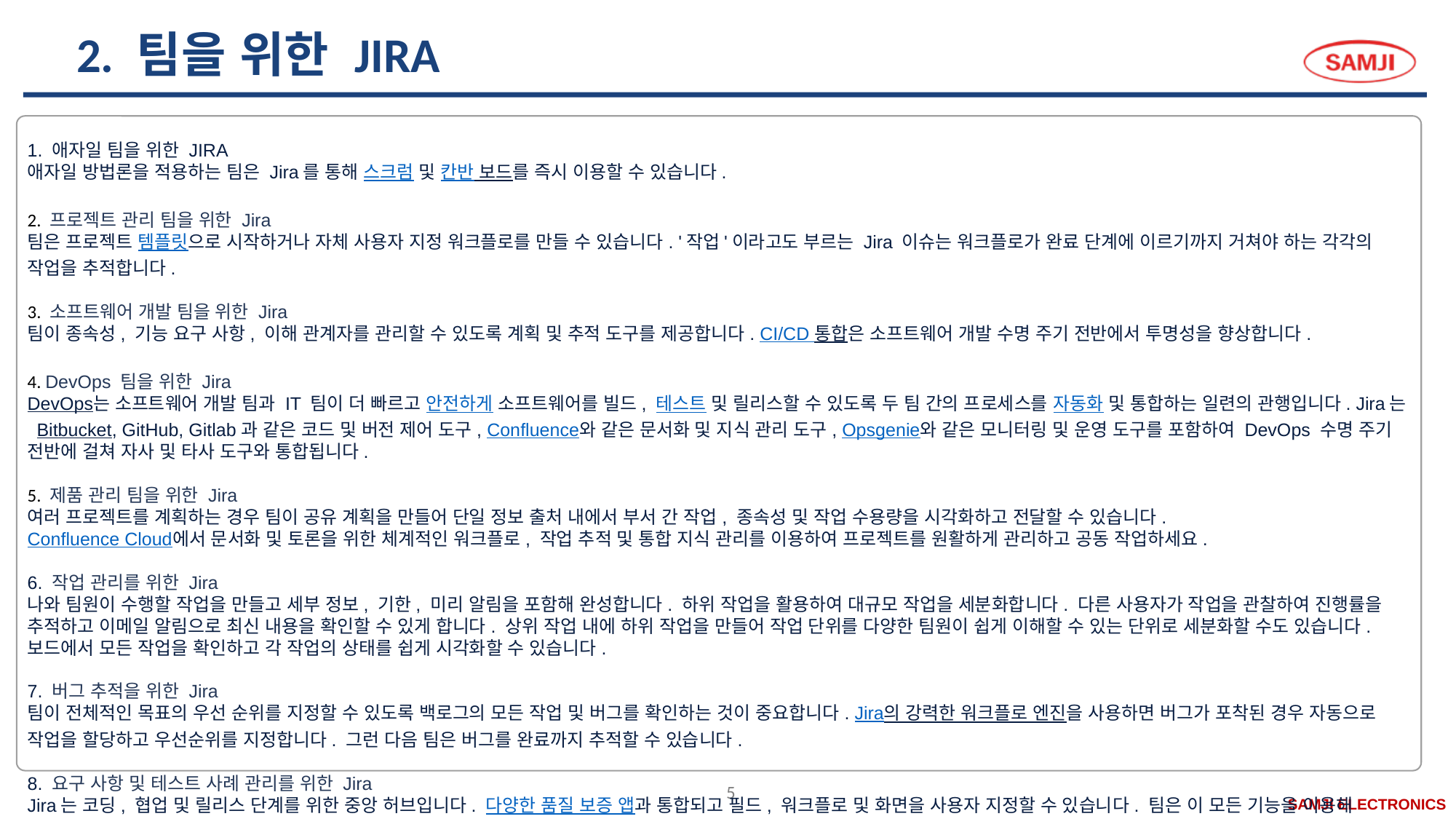

# 2. 팀을 위한 JIRA

1. 애자일 팀을 위한 JIRA
애자일 방법론을 적용하는 팀은 Jira를 통해 스크럼 및 칸반 보드를 즉시 이용할 수 있습니다.

2. 프로젝트 관리 팀을 위한 Jira
팀은 프로젝트 템플릿으로 시작하거나 자체 사용자 지정 워크플로를 만들 수 있습니다. '작업'이라고도 부르는 Jira 이슈는 워크플로가 완료 단계에 이르기까지 거쳐야 하는 각각의 작업을 추적합니다.

3. 소프트웨어 개발 팀을 위한 Jira
팀이 종속성, 기능 요구 사항, 이해 관계자를 관리할 수 있도록 계획 및 추적 도구를 제공합니다. CI/CD 통합은 소프트웨어 개발 수명 주기 전반에서 투명성을 향상합니다.

4. DevOps 팀을 위한 Jira
DevOps는 소프트웨어 개발 팀과 IT 팀이 더 빠르고 안전하게 소프트웨어를 빌드, 테스트 및 릴리스할 수 있도록 두 팀 간의 프로세스를 자동화 및 통합하는 일련의 관행입니다. Jira는 Bitbucket, GitHub, Gitlab과 같은 코드 및 버전 제어 도구, Confluence와 같은 문서화 및 지식 관리 도구, Opsgenie와 같은 모니터링 및 운영 도구를 포함하여 DevOps 수명 주기 전반에 걸쳐 자사 및 타사 도구와 통합됩니다.

5. 제품 관리 팀을 위한 Jira
여러 프로젝트를 계획하는 경우 팀이 공유 계획을 만들어 단일 정보 출처 내에서 부서 간 작업, 종속성 및 작업 수용량을 시각화하고 전달할 수 있습니다.
Confluence Cloud에서 문서화 및 토론을 위한 체계적인 워크플로, 작업 추적 및 통합 지식 관리를 이용하여 프로젝트를 원활하게 관리하고 공동 작업하세요.

6. 작업 관리를 위한 Jira
나와 팀원이 수행할 작업을 만들고 세부 정보, 기한, 미리 알림을 포함해 완성합니다. 하위 작업을 활용하여 대규모 작업을 세분화합니다. 다른 사용자가 작업을 관찰하여 진행률을 추적하고 이메일 알림으로 최신 내용을 확인할 수 있게 합니다. 상위 작업 내에 하위 작업을 만들어 작업 단위를 다양한 팀원이 쉽게 이해할 수 있는 단위로 세분화할 수도 있습니다. 보드에서 모든 작업을 확인하고 각 작업의 상태를 쉽게 시각화할 수 있습니다.

7. 버그 추적을 위한 Jira
팀이 전체적인 목표의 우선 순위를 지정할 수 있도록 백로그의 모든 작업 및 버그를 확인하는 것이 중요합니다. Jira의 강력한 워크플로 엔진을 사용하면 버그가 포착된 경우 자동으로 작업을 할당하고 우선순위를 지정합니다. 그런 다음 팀은 버그를 완료까지 추적할 수 있습니다.

8. 요구 사항 및 테스트 사례 관리를 위한 Jira
Jira는 코딩, 협업 및 릴리스 단계를 위한 중앙 허브입니다. 다양한 품질 보증 앱과 통합되고 필드, 워크플로 및 화면을 사용자 지정할 수 있습니다. 팀은 이 모든 기능을 이용해 소프트웨어 개발 주기의 수동 및 자동 테스트를 원활하고 효과적으로 관리할 수 있습니다.